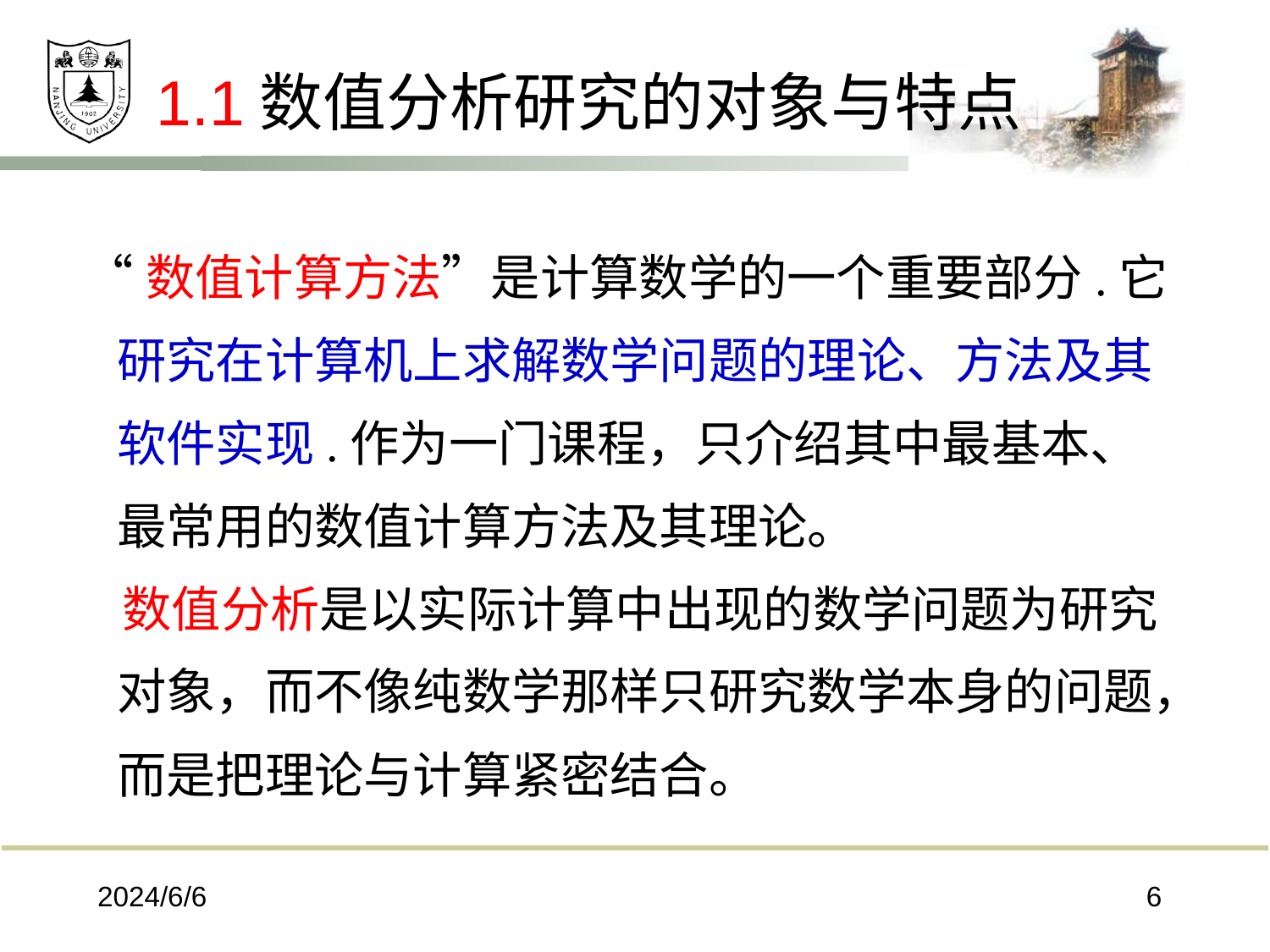

1.1数值分析研究的对象与特点
 “数值计算方法”是计算数学的一个重要部分.它研究在计算机上求解数学问题的理论、方法及其软件实现.作为一门课程，只介绍其中最基本、最常用的数值计算方法及其理论。
   数值分析是以实际计算中出现的数学问题为研究对象，而不像纯数学那样只研究数学本身的问题，而是把理论与计算紧密结合。
2024/6/6
6